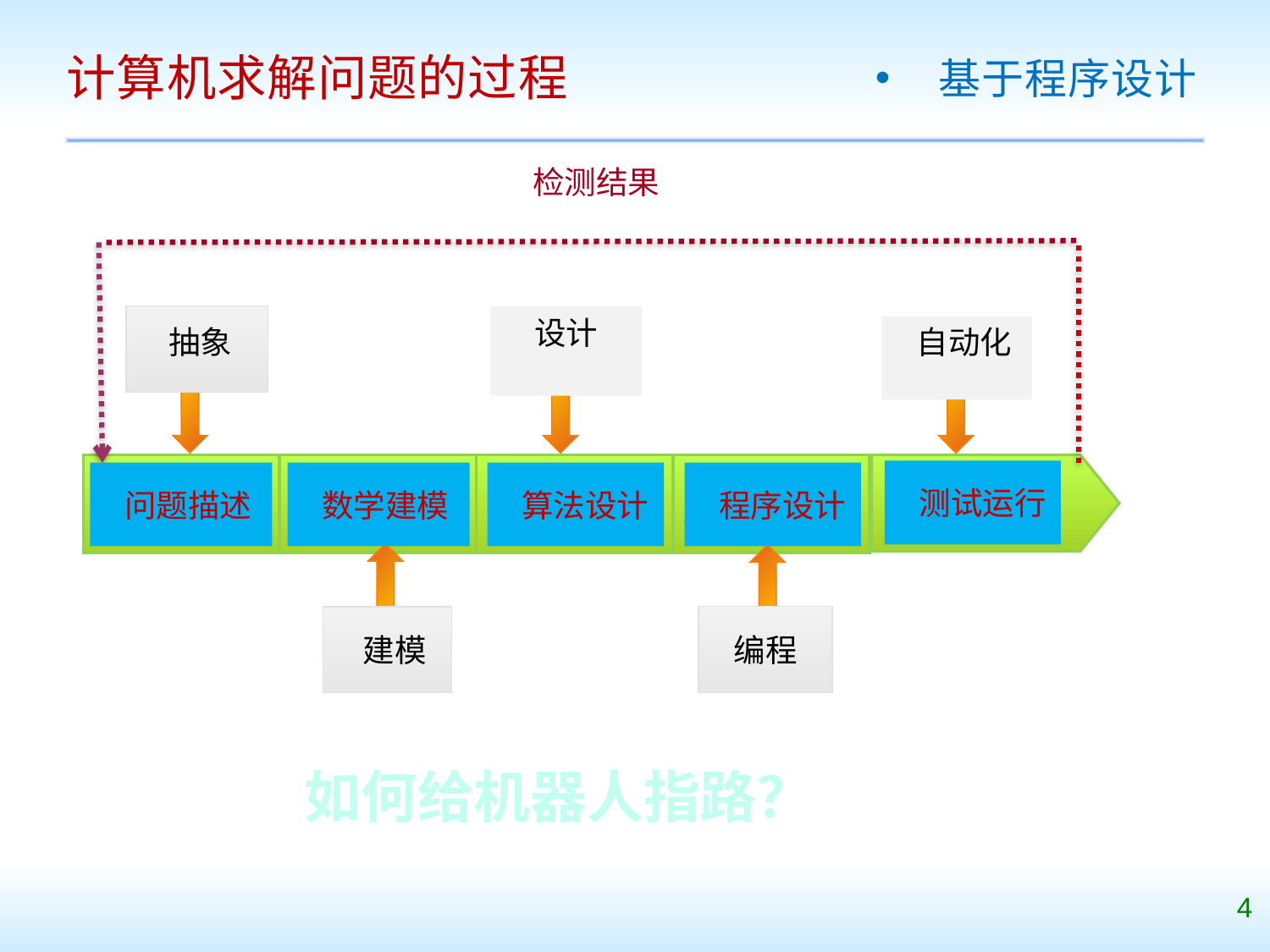

计算机求解问题的过程
基于程序设计
检测结果

抽象
设计
 自动化

3 算法设计
4 程序设计
5 测试运行
1 问题描述
2 数学建模
  测试运行
  问题描述
  数学建模
  算法设计
  程序设计

编程
 建模
如何给机器人指路？
4